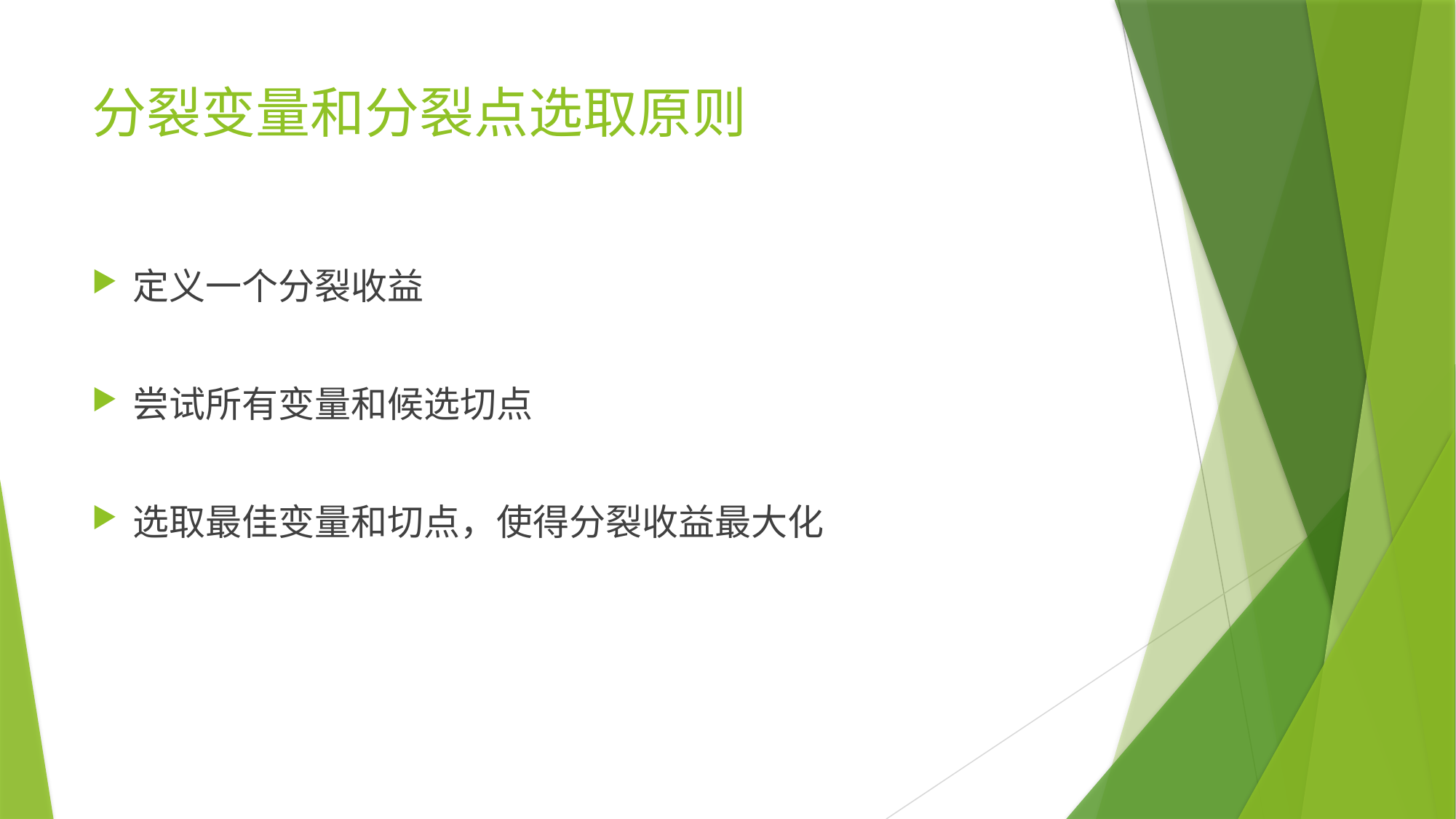

# 分裂变量和分裂点选取原则
定义一个分裂收益

尝试所有变量和候选切点

选取最佳变量和切点，使得分裂收益最大化